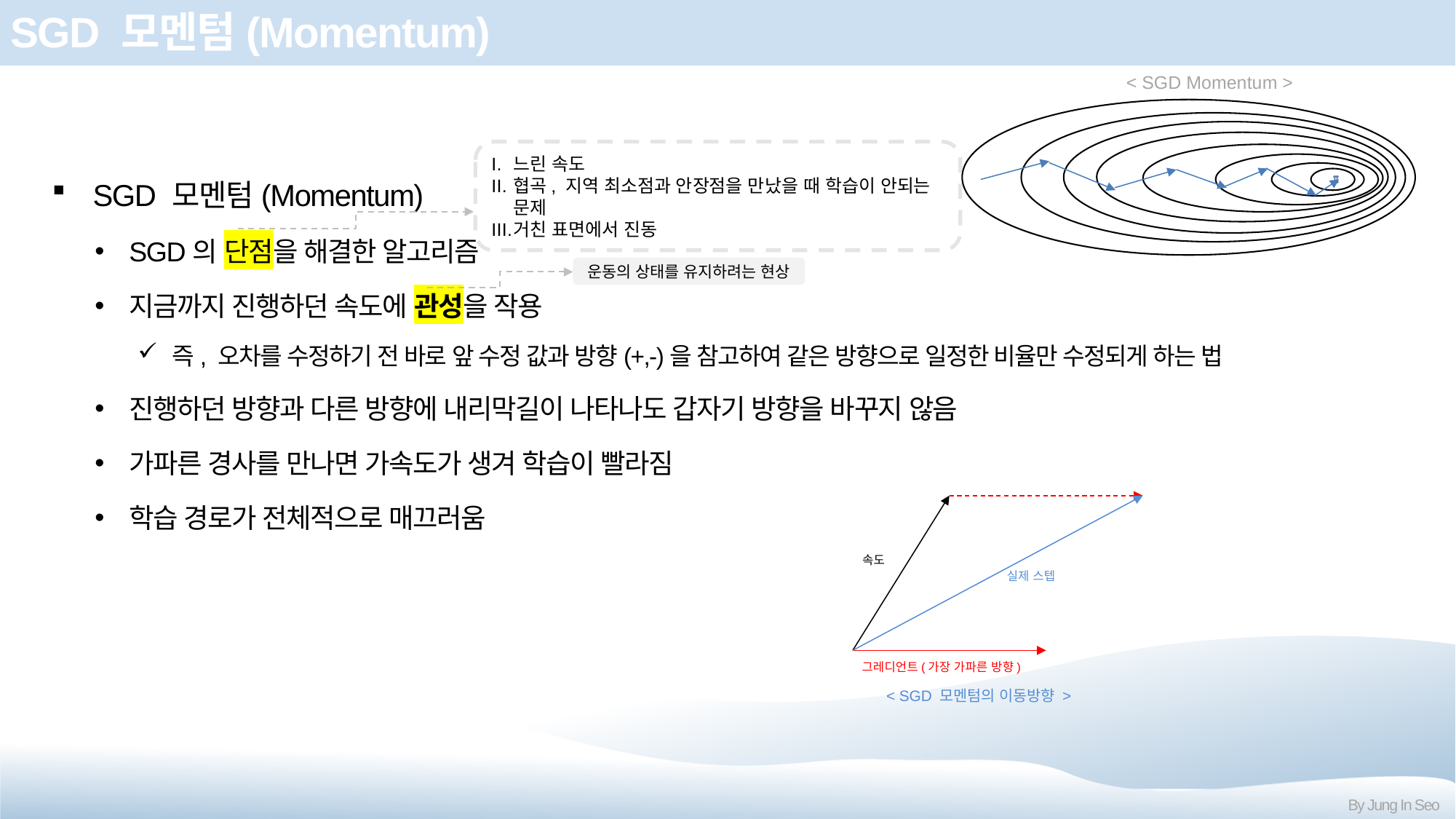

# SGD 모멘텀(Momentum)
< SGD Momentum >

느린 속도
협곡, 지역 최소점과 안장점을 만났을 때 학습이 안되는 문제
거친 표면에서 진동
SGD 모멘텀(Momentum)
SGD의 단점을 해결한 알고리즘
지금까지 진행하던 속도에 관성을 작용
즉, 오차를 수정하기 전 바로 앞 수정 값과 방향(+,-)을 참고하여 같은 방향으로 일정한 비율만 수정되게 하는 법
진행하던 방향과 다른 방향에 내리막길이 나타나도 갑자기 방향을 바꾸지 않음
가파른 경사를 만나면 가속도가 생겨 학습이 빨라짐
학습 경로가 전체적으로 매끄러움

운동의 상태를 유지하려는 현상
속도
실제 스텝
그레디언트(가장 가파른 방향)
< SGD 모멘텀의 이동방향 >